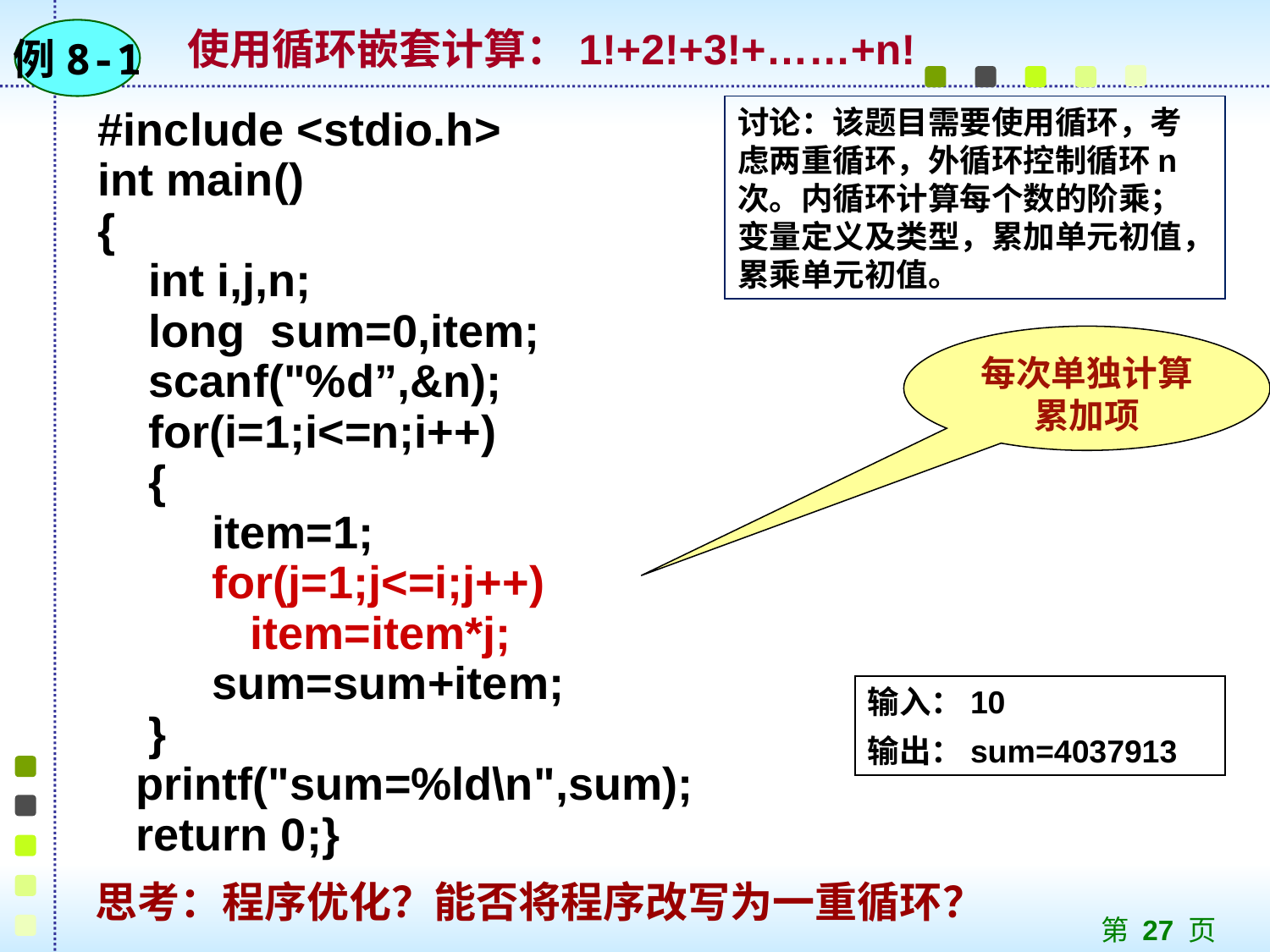

# 使用循环嵌套计算：1!+2!+3!+……+n!
例8-1
讨论：该题目需要使用循环，考虑两重循环，外循环控制循环n次。内循环计算每个数的阶乘；变量定义及类型，累加单元初值，累乘单元初值。
#include <stdio.h>
int main()
{
    int i,j,n;
    long  sum=0,item;
    scanf("%d”,&n);
    for(i=1;i<=n;i++)
    {
         item=1;
         for(j=1;j<=i;j++)
            item=item*j;
         sum=sum+item;
    }
   printf("sum=%ld\n",sum);
   return 0;}
每次单独计算累加项
输入：10
输出：sum=4037913
思考：程序优化？能否将程序改写为一重循环？
第 27 页